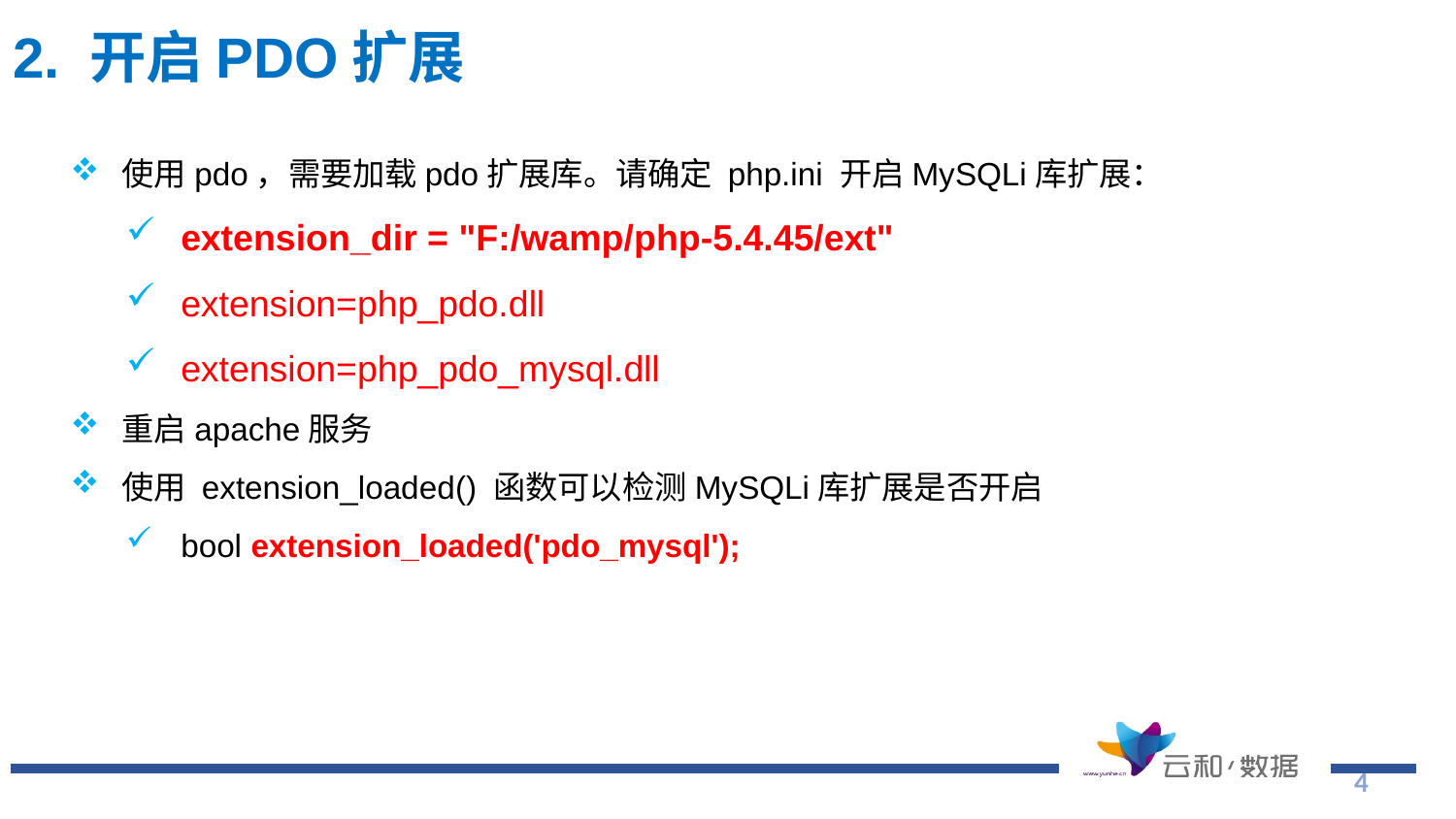

# 2. 开启PDO扩展
使用pdo，需要加载pdo扩展库。请确定 php.ini 开启MySQLi库扩展：
extension_dir = "F:/wamp/php-5.4.45/ext"
extension=php_pdo.dll
extension=php_pdo_mysql.dll
重启apache服务
使用 extension_loaded() 函数可以检测MySQLi库扩展是否开启
bool extension_loaded('pdo_mysql');
4